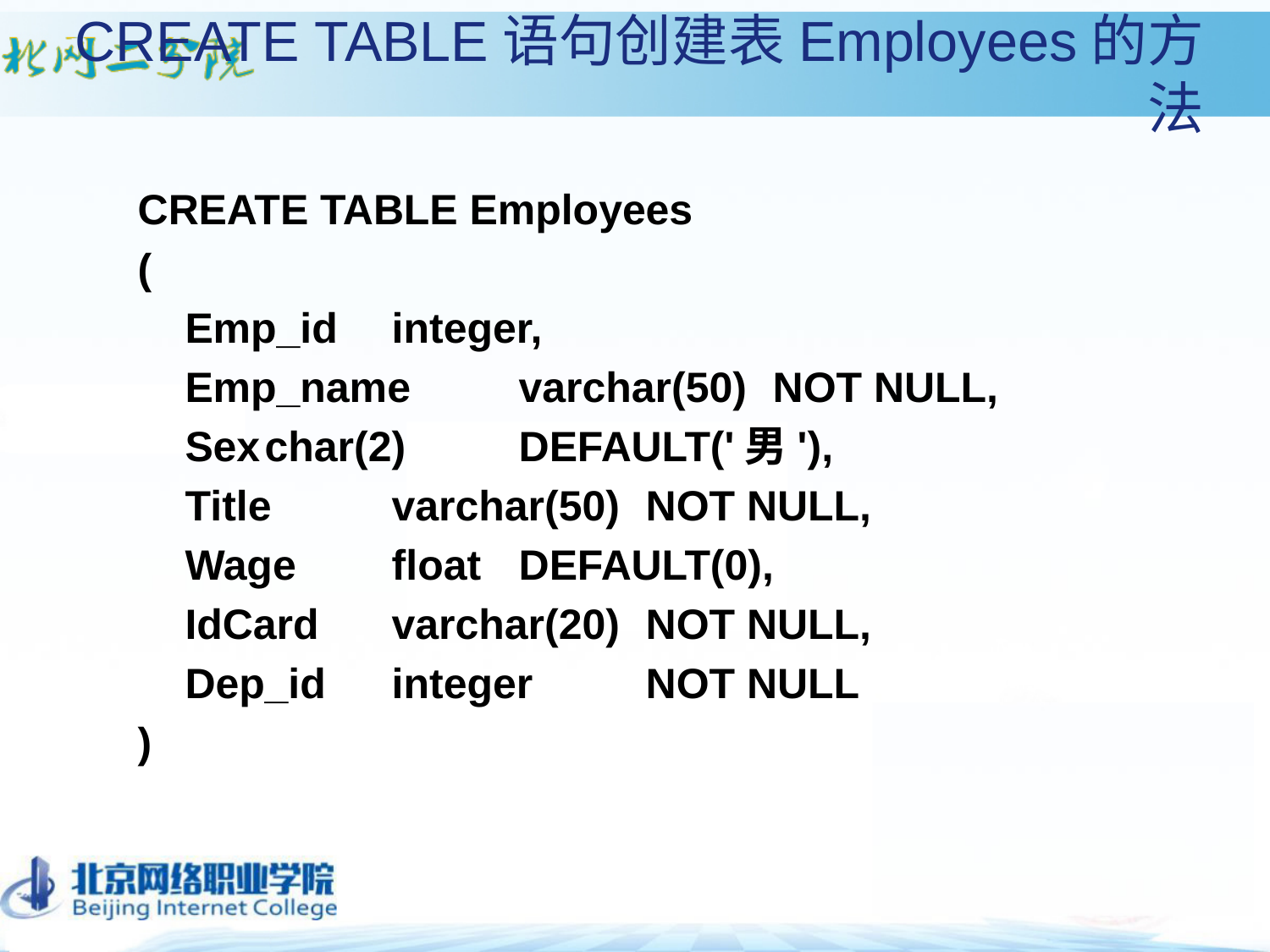

# CREATE TABLE语句创建表Employees的方法
CREATE TABLE Employees
(
    Emp_id	integer,
    Emp_name	varchar(50)	NOT NULL,
    Sex	char(2)	DEFAULT('男'),
    Title	varchar(50)	NOT NULL,
    Wage	float	DEFAULT(0),
    IdCard	varchar(20)	NOT NULL,
    Dep_id	integer	NOT NULL
)